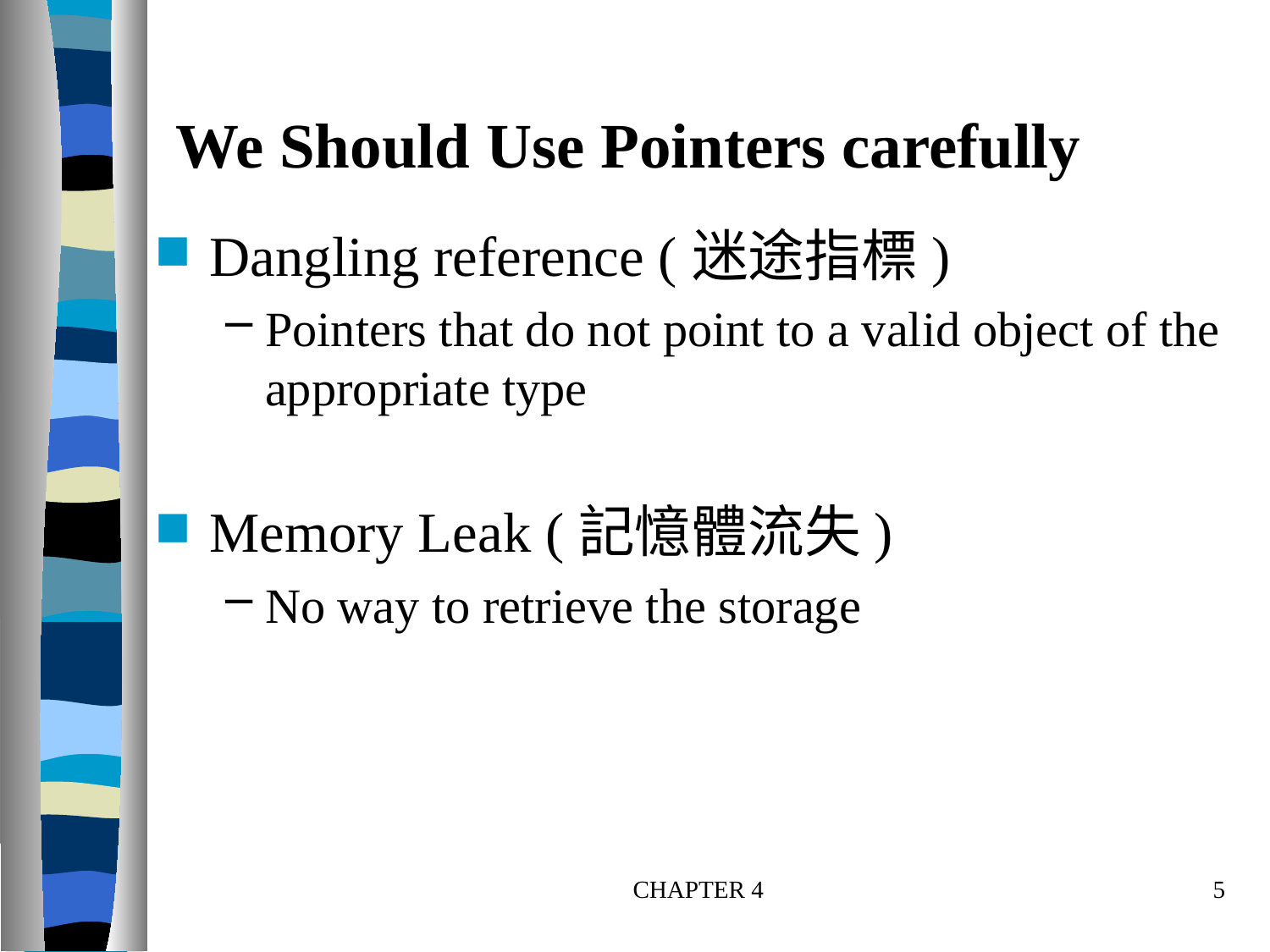

# We Should Use Pointers carefully
Dangling reference (迷途指標)
Pointers that do not point to a valid object of the appropriate type

Memory Leak (記憶體流失)
No way to retrieve the storage
CHAPTER 4
5